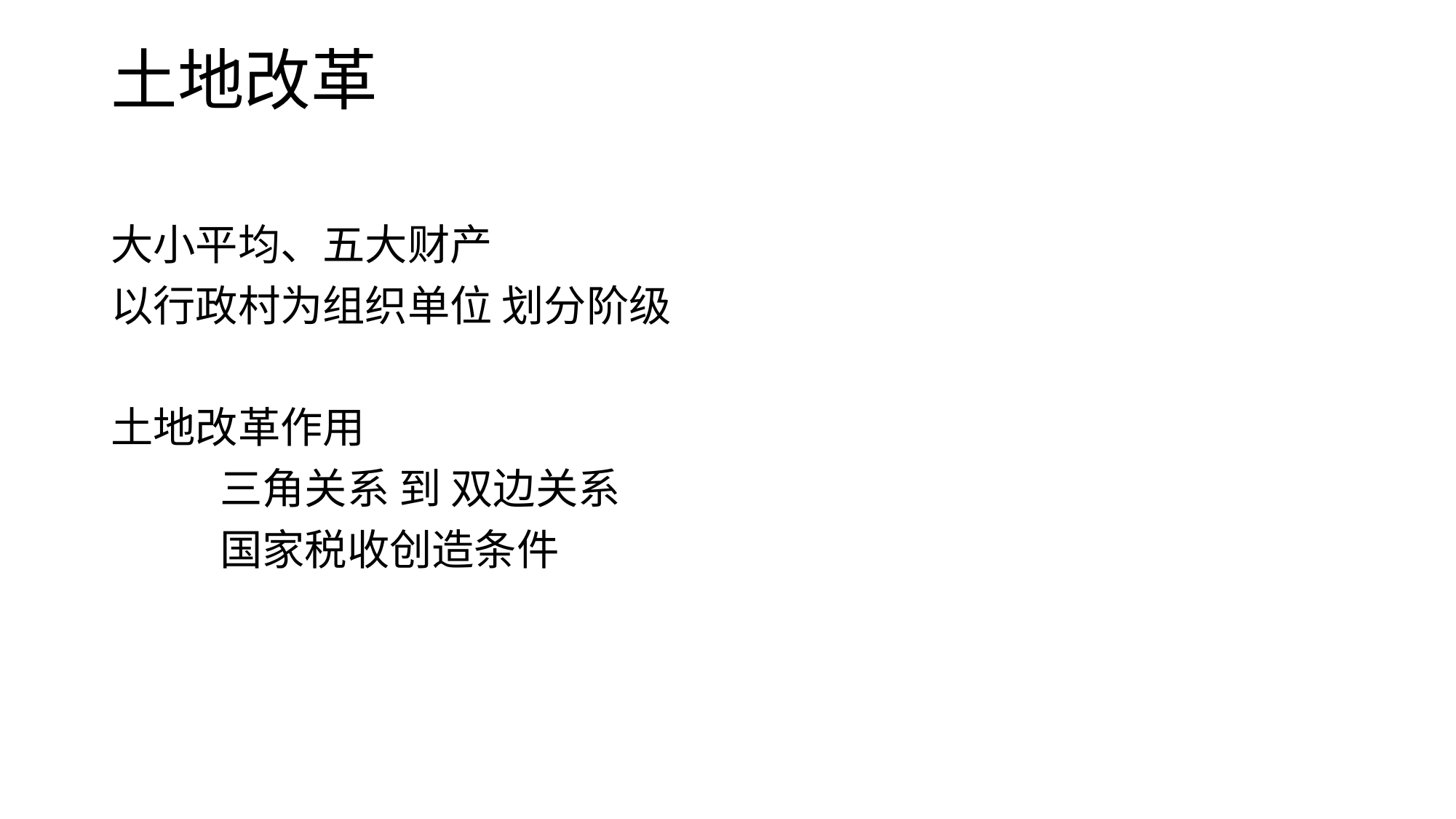

# 土地改革
大小平均、五大财产
以行政村为组织单位 划分阶级

土地改革作用
	三角关系 到 双边关系
	国家税收创造条件